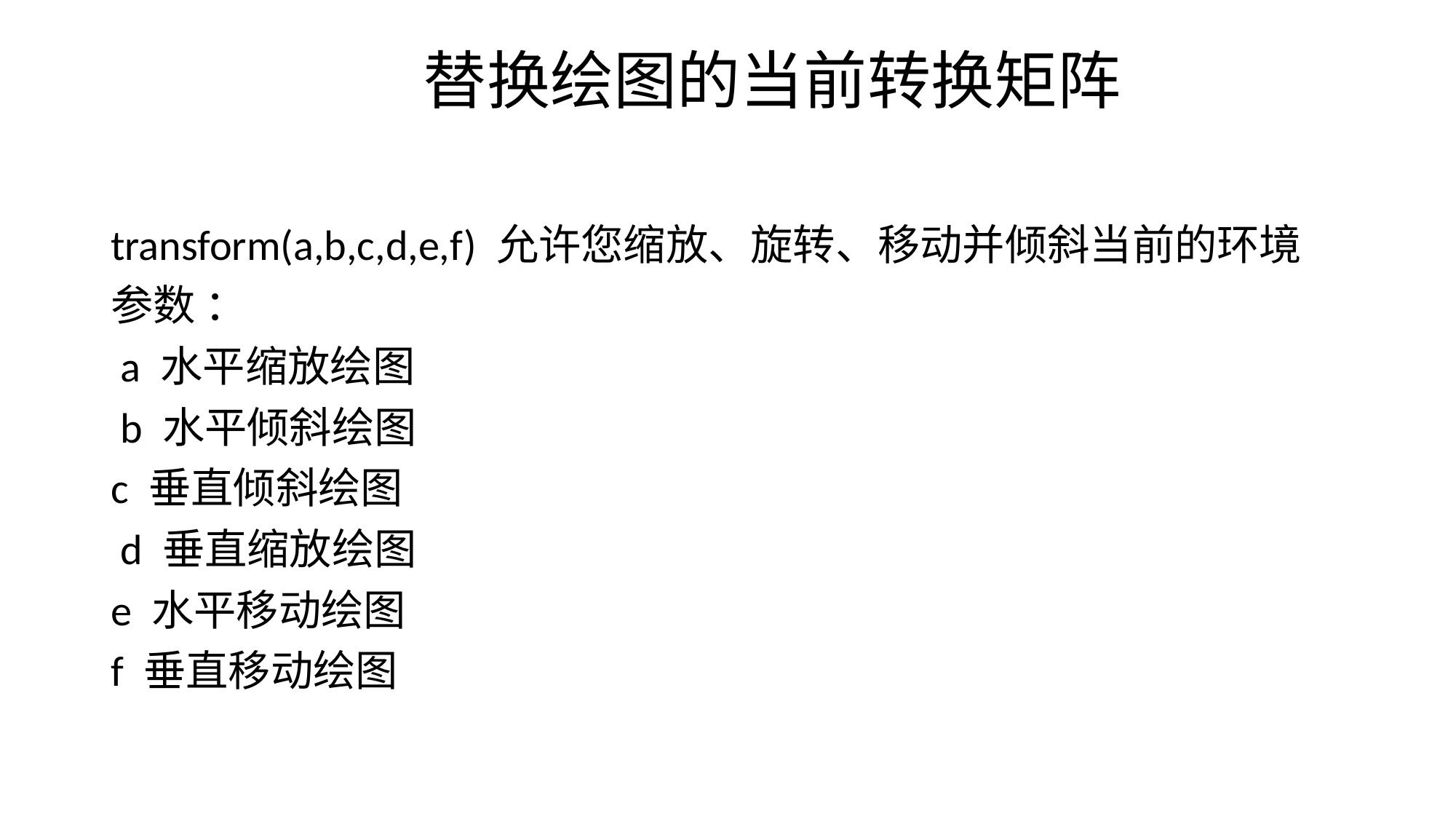

# 替换绘图的当前转换矩阵
transform(a,b,c,d,e,f) 允许您缩放、旋转、移动并倾斜当前的环境
参数 ：
 a 水平缩放绘图
 b 水平倾斜绘图
c 垂直倾斜绘图
 d 垂直缩放绘图
e 水平移动绘图
f 垂直移动绘图